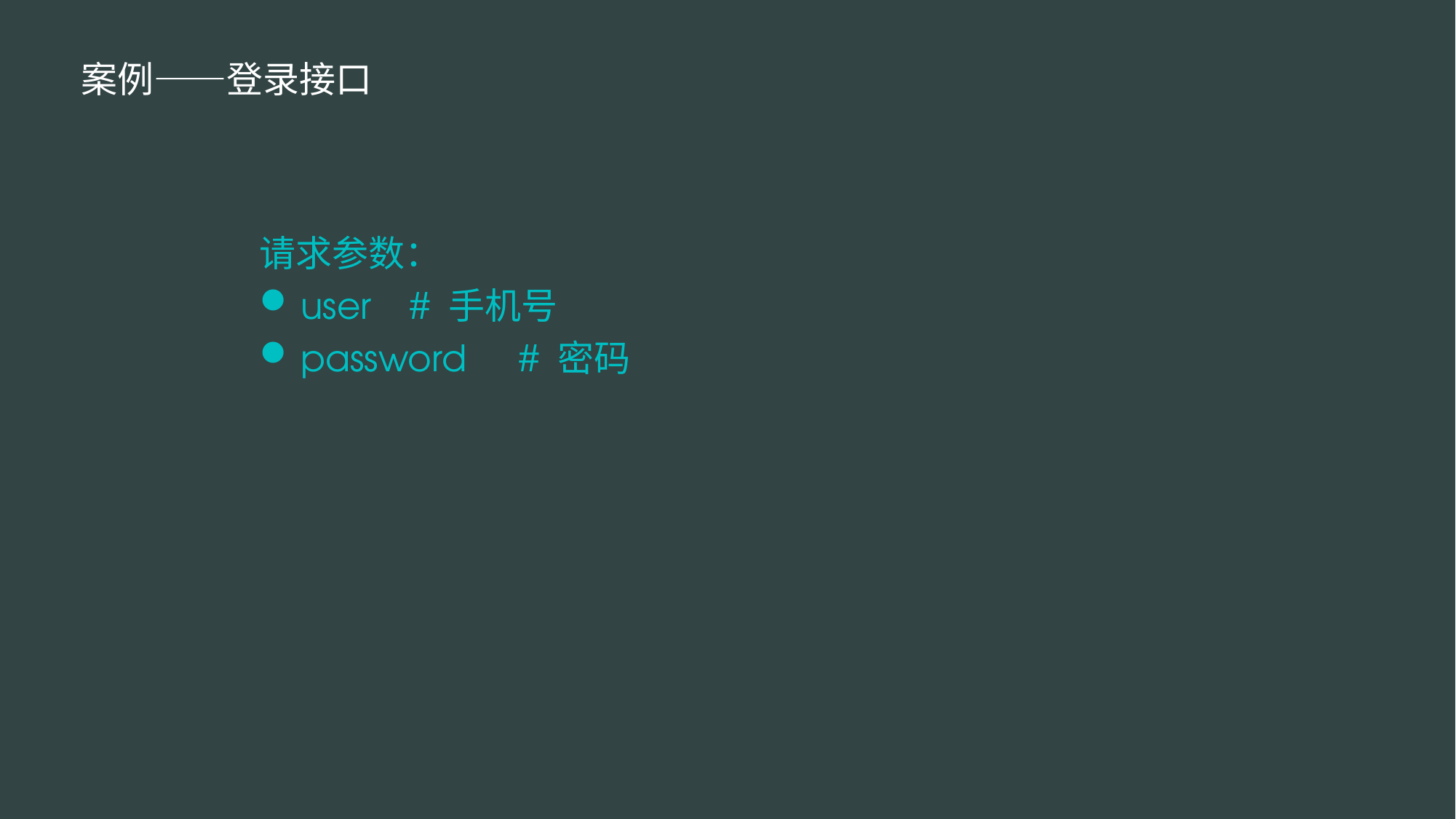

案例——登录接口
请求参数：
user	# 手机号
password	# 密码